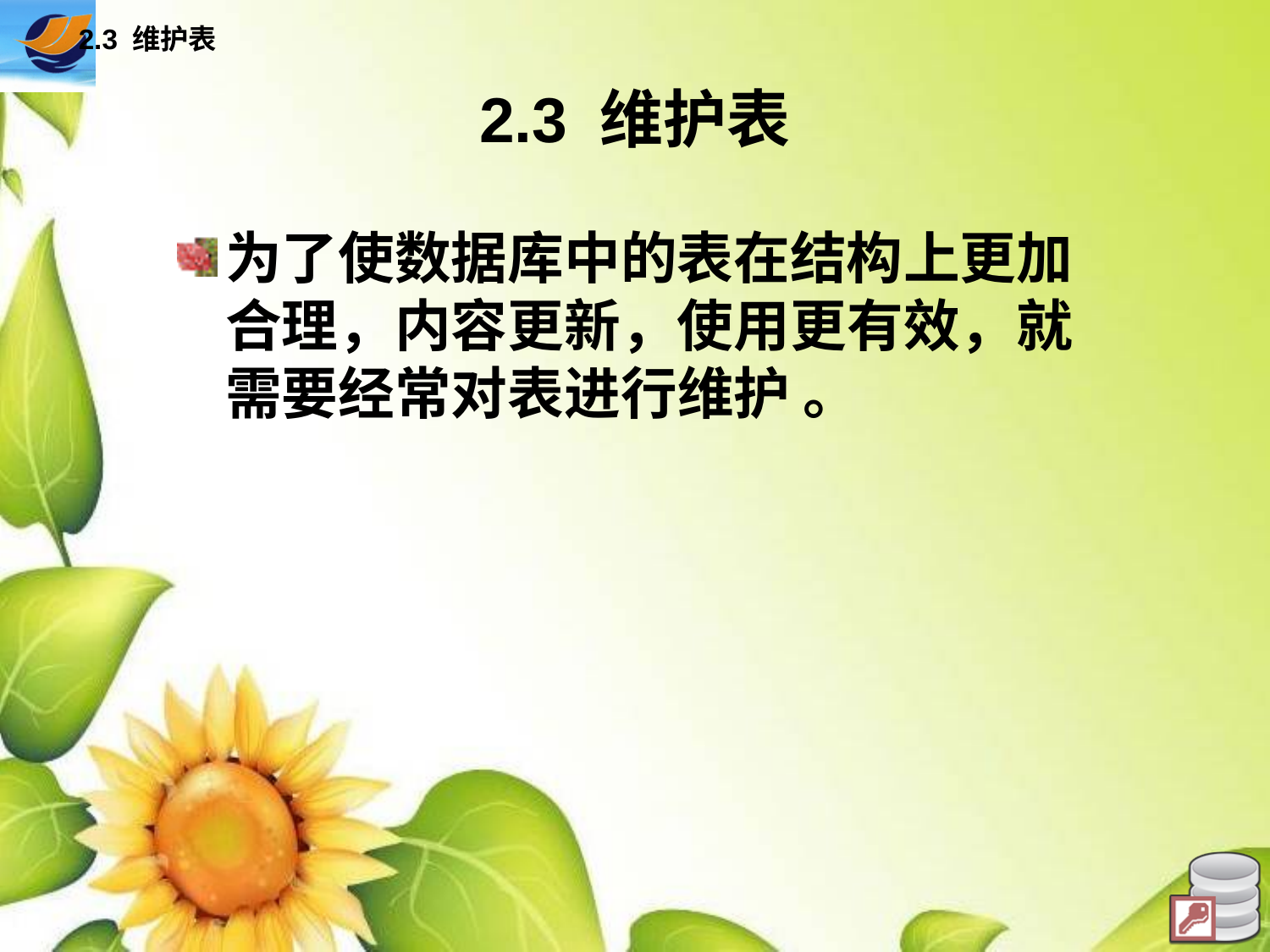

2.3 维护表
# 2.3 维护表
为了使数据库中的表在结构上更加合理，内容更新，使用更有效，就需要经常对表进行维护 。